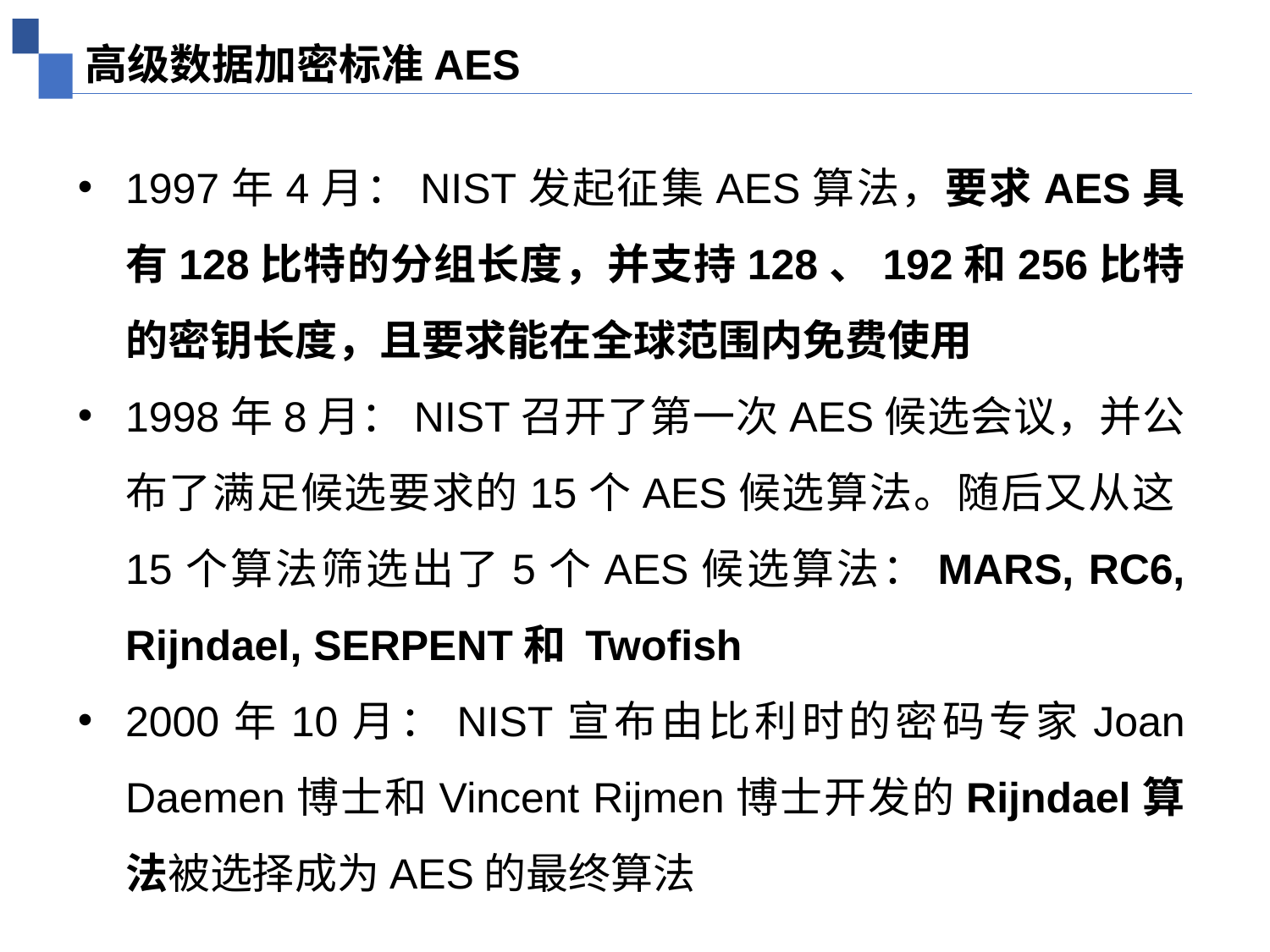

高级数据加密标准AES
1997年4月：NIST发起征集AES算法，要求AES具有128比特的分组长度，并支持128、192和256比特的密钥长度，且要求能在全球范围内免费使用
1998年8月：NIST召开了第一次AES候选会议，并公布了满足候选要求的15个AES候选算法。随后又从这15个算法筛选出了5个AES候选算法：MARS, RC6, Rijndael, SERPENT和 Twofish
2000年10月：NIST宣布由比利时的密码专家Joan Daemen博士和Vincent Rijmen博士开发的Rijndael算法被选择成为AES的最终算法
3